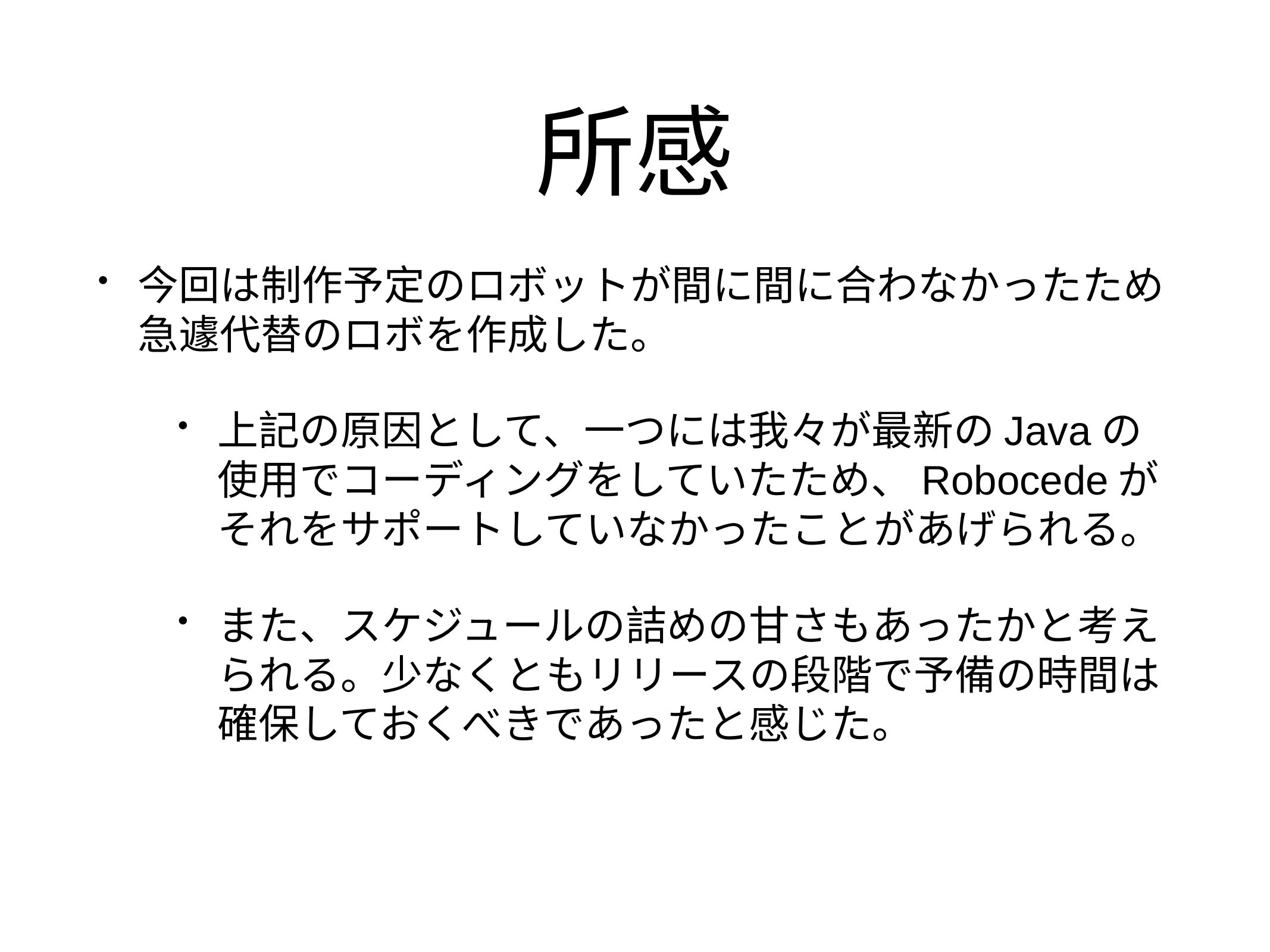

# 所感
今回は制作予定のロボットが間に間に合わなかったため急遽代替のロボを作成した。
上記の原因として、一つには我々が最新のJavaの使用でコーディングをしていたため、Robocedeがそれをサポートしていなかったことがあげられる。
また、スケジュールの詰めの甘さもあったかと考えられる。少なくともリリースの段階で予備の時間は確保しておくべきであったと感じた。